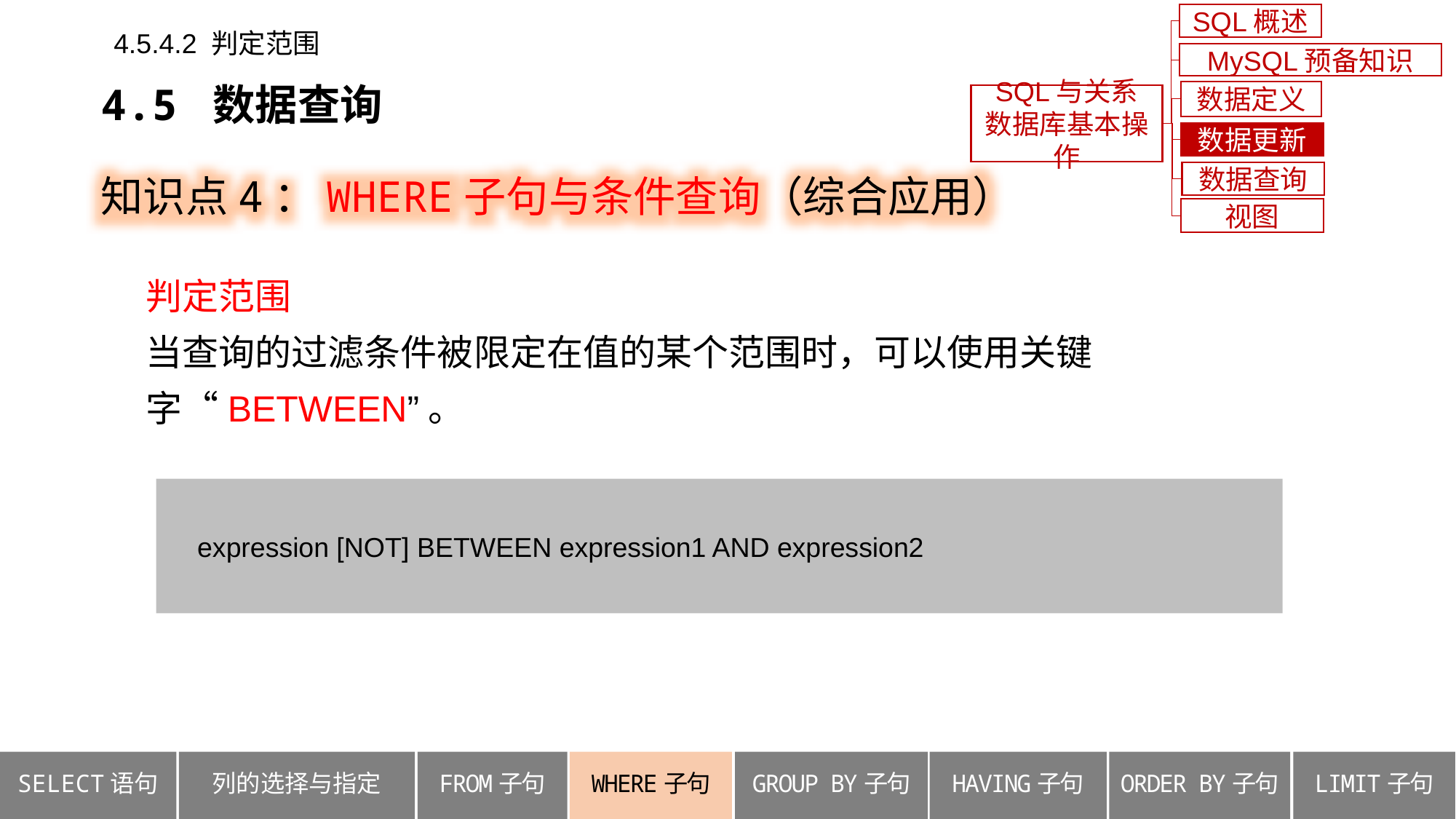

SQL概述
4.5.4.2 判定范围
MySQL预备知识
4.5 数据查询
数据定义
SQL与关系数据库基本操作
数据更新
知识点4：WHERE子句与条件查询（综合应用）
数据查询
视图
判定范围
当查询的过滤条件被限定在值的某个范围时，可以使用关键字“BETWEEN”。
    expression [NOT] BETWEEN expression1 AND expression2
列的选择与指定
ORDER BY子句
SELECT语句
FROM子句
WHERE子句
GROUP BY子句
HAVING子句
LIMIT子句